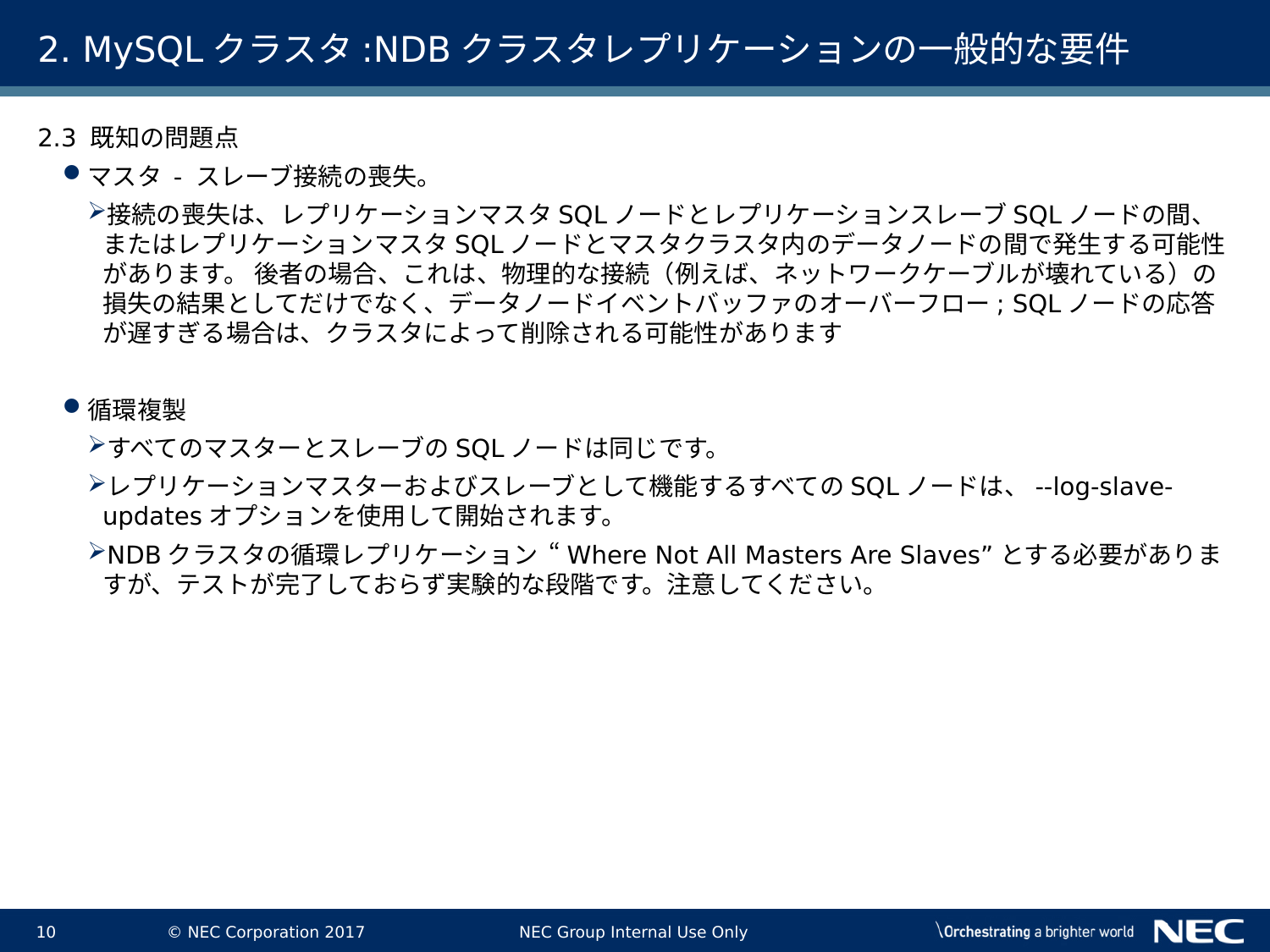

# 2. MySQLクラスタ:NDBクラスタレプリケーションの一般的な要件
2.3 既知の問題点
マスタ - スレーブ接続の喪失。
接続の喪失は、レプリケーションマスタSQLノードとレプリケーションスレーブSQLノードの間、またはレプリケーションマスタSQLノードとマスタクラスタ内のデータノードの間で発生する可能性があります。 後者の場合、これは、物理的な接続（例えば、ネットワークケーブルが壊れている）の損失の結果としてだけでなく、データノードイベントバッファのオーバーフロー; SQLノードの応答が遅すぎる場合は、クラスタによって削除される可能性があります

循環複製
すべてのマスターとスレーブのSQLノードは同じです。
レプリケーションマスターおよびスレーブとして機能するすべてのSQLノードは、--log-slave-updatesオプションを使用して開始されます。
NDBクラスタの循環レプリケーション  “Where Not All Masters Are Slaves”とする必要がありますが、テストが完了しておらず実験的な段階です。注意してください。